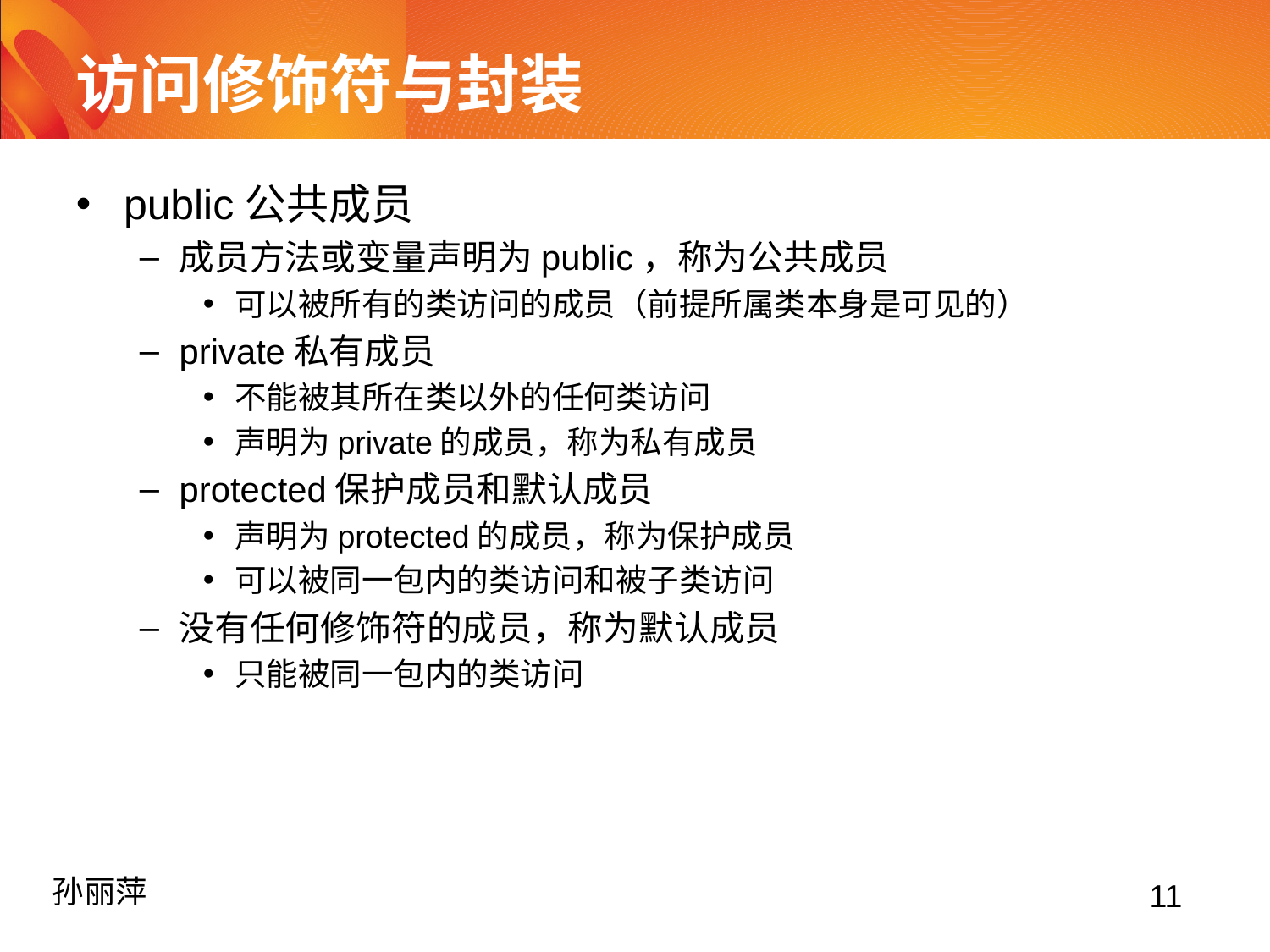

# 访问修饰符与封装
public公共成员
成员方法或变量声明为public，称为公共成员
可以被所有的类访问的成员（前提所属类本身是可见的）
private私有成员
不能被其所在类以外的任何类访问
声明为private的成员，称为私有成员
protected保护成员和默认成员
声明为protected的成员，称为保护成员
可以被同一包内的类访问和被子类访问
没有任何修饰符的成员，称为默认成员
只能被同一包内的类访问